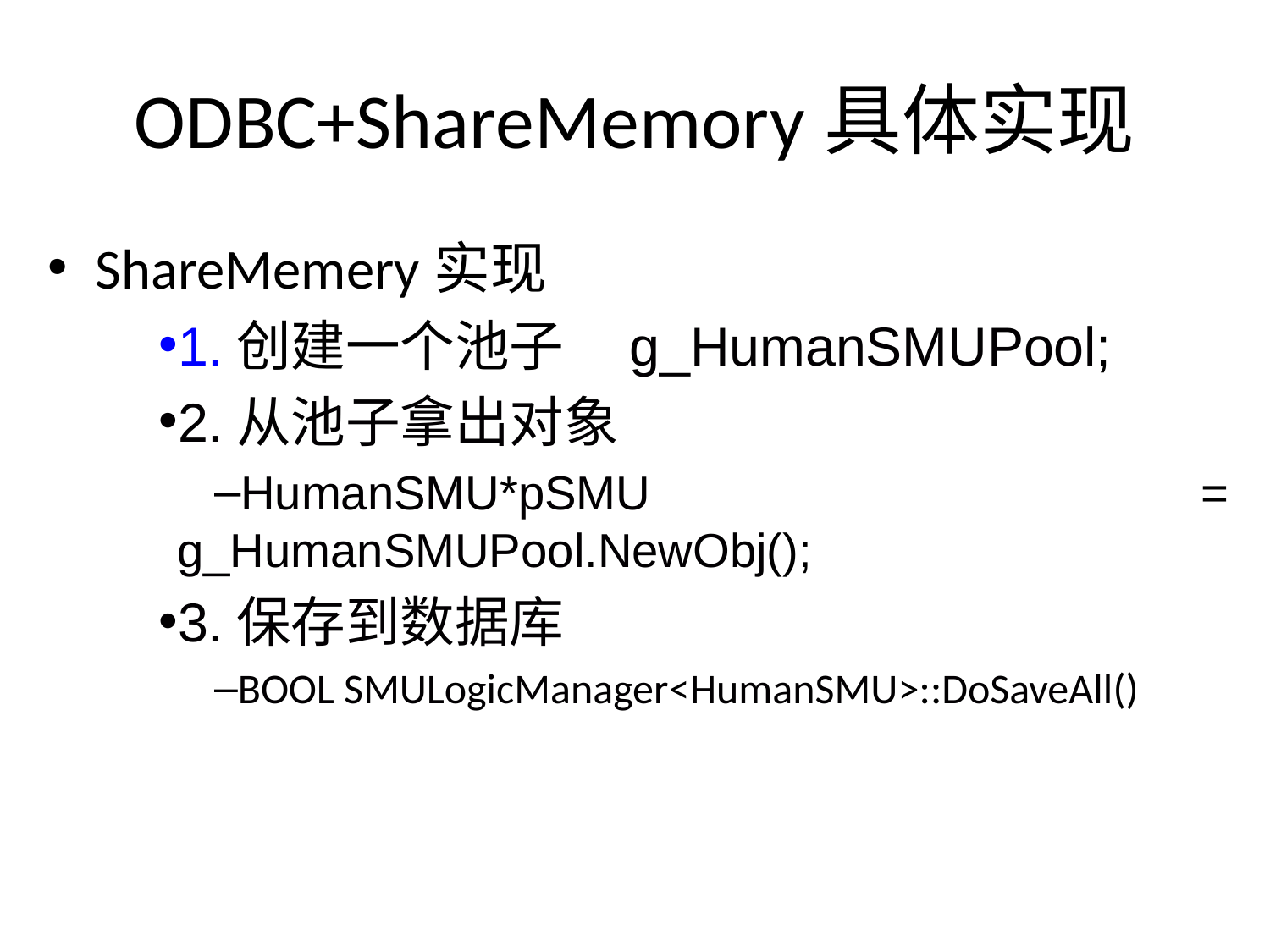

# ODBC+ShareMemory具体实现
ShareMemery实现
1.创建一个池子	g_HumanSMUPool;
2.从池子拿出对象
HumanSMU*pSMU = g_HumanSMUPool.NewObj();
3.保存到数据库
BOOL SMULogicManager<HumanSMU>::DoSaveAll()